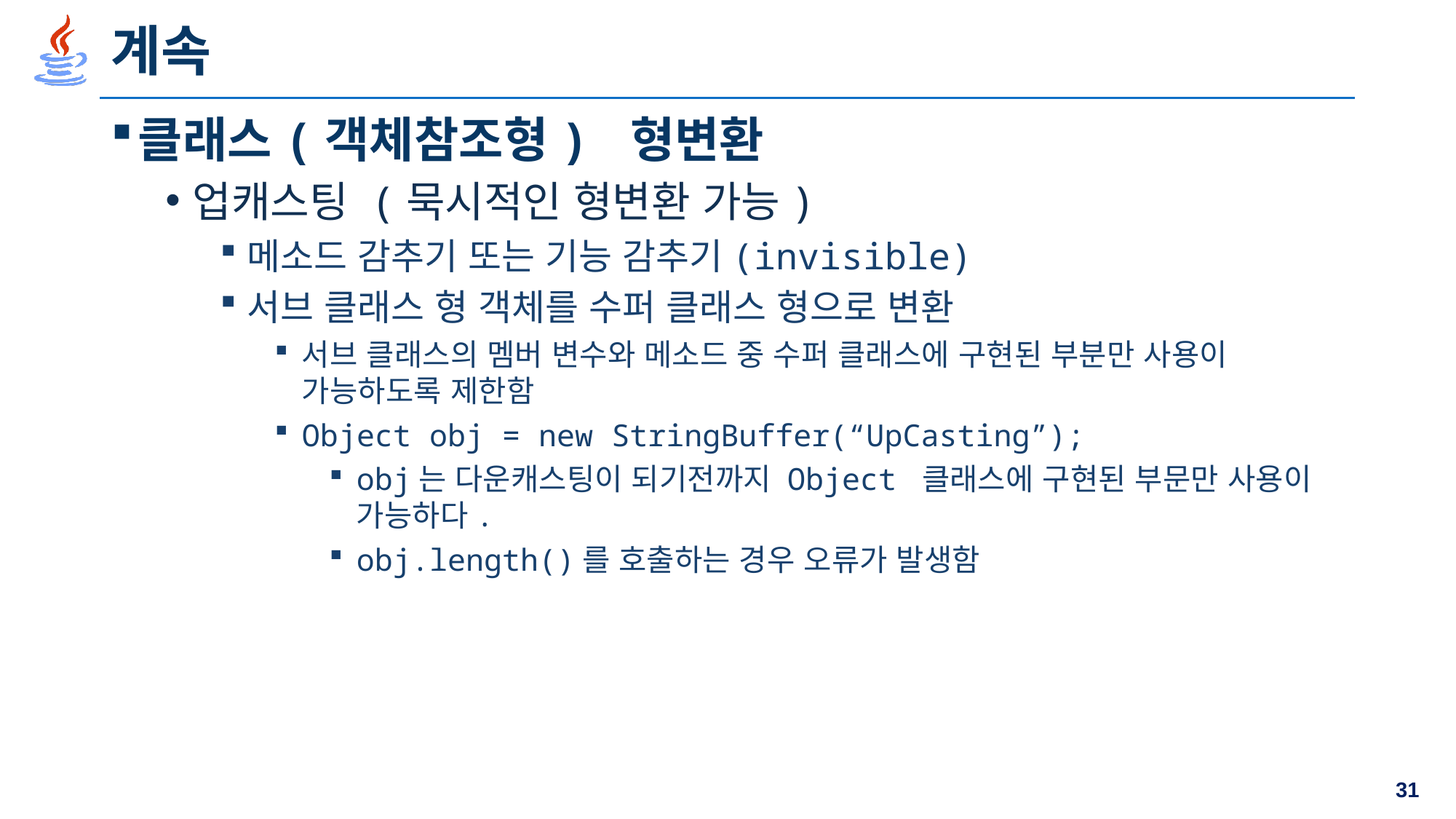

# 계속
클래스(객체참조형) 형변환
업캐스팅 (묵시적인 형변환 가능)
메소드 감추기 또는 기능 감추기(invisible)
서브 클래스 형 객체를 수퍼 클래스 형으로 변환
서브 클래스의 멤버 변수와 메소드 중 수퍼 클래스에 구현된 부분만 사용이 가능하도록 제한함
Object obj = new StringBuffer(“UpCasting”);
obj는 다운캐스팅이 되기전까지 Object 클래스에 구현된 부문만 사용이 가능하다.
obj.length()를 호출하는 경우 오류가 발생함
31